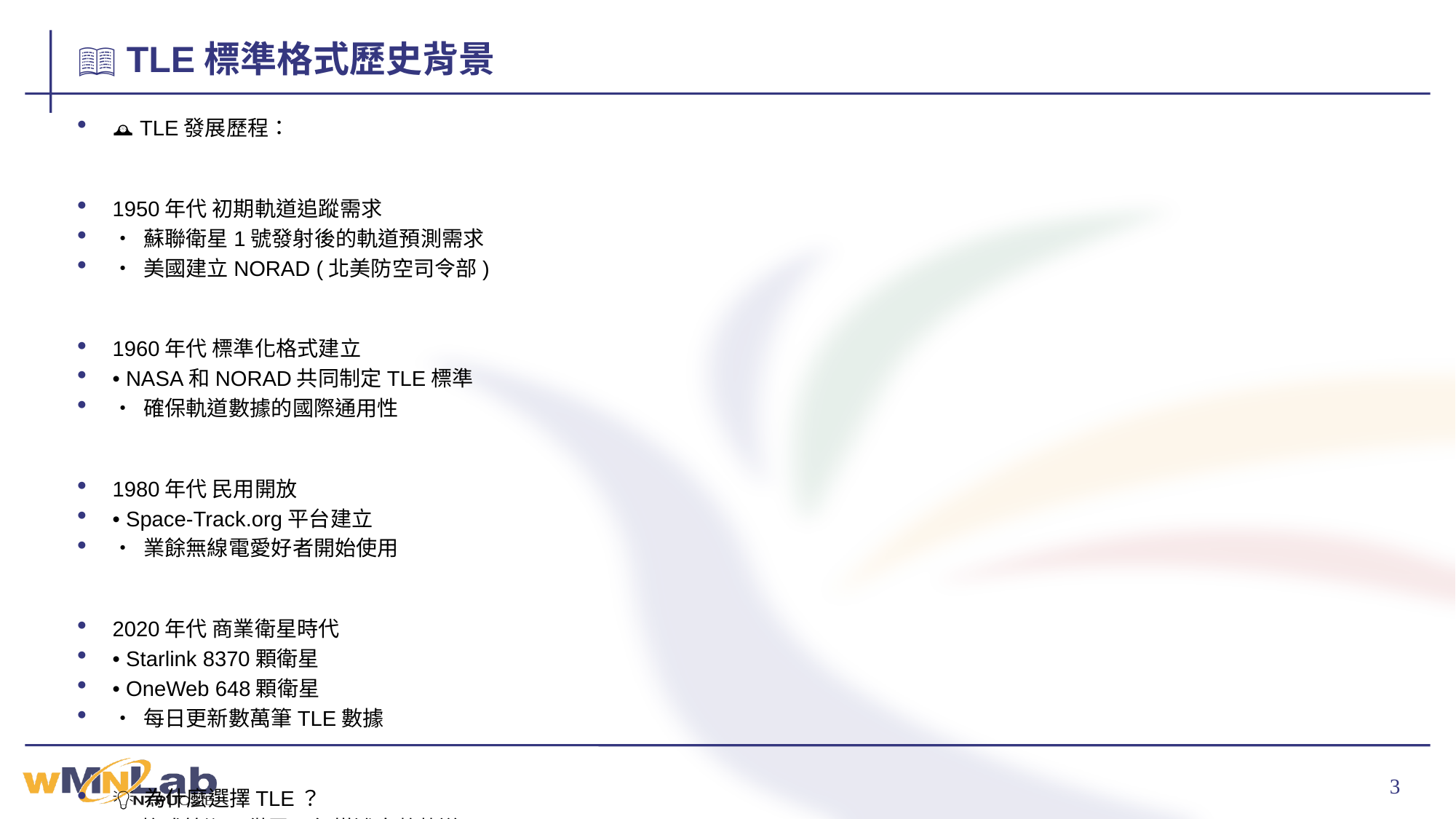

# 📖 TLE標準格式歷史背景
🕰️ TLE發展歷程：

1950年代 初期軌道追蹤需求
• 蘇聯衛星1號發射後的軌道預測需求
• 美國建立NORAD (北美防空司令部)

1960年代 標準化格式建立
• NASA和NORAD共同制定TLE標準
• 確保軌道數據的國際通用性

1980年代 民用開放
• Space-Track.org平台建立
• 業餘無線電愛好者開始使用

2020年代 商業衛星時代
• Starlink 8370顆衛星
• OneWeb 648顆衛星
• 每日更新數萬筆TLE數據

💡 為什麼選擇TLE？
✅ 格式簡潔：僅需3行描述完整軌道
✅ 計算高效：SGP4算法專門優化
✅ 全球通用：所有衛星追蹤系統支援